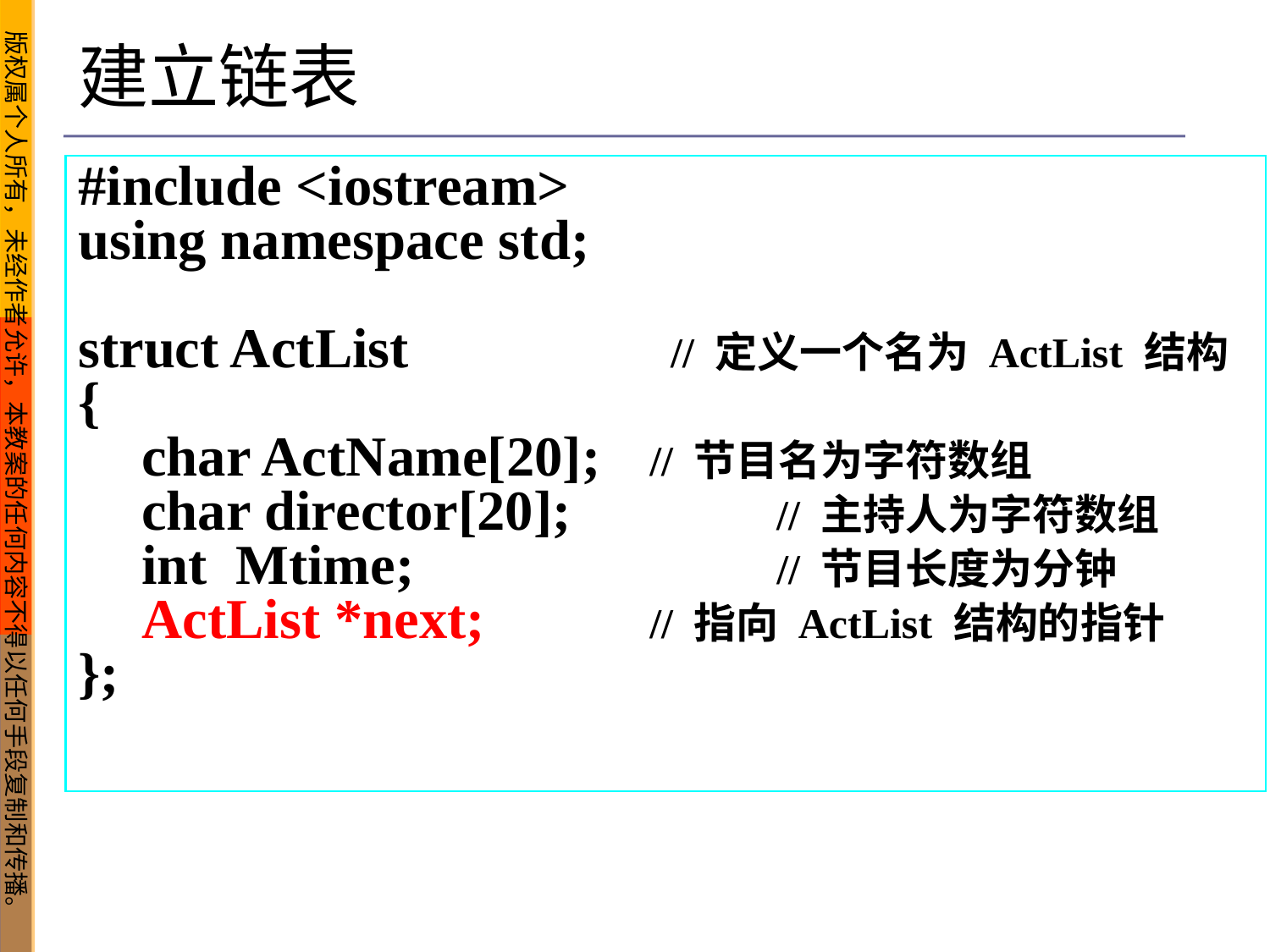

建立链表
#include <iostream>
using namespace std;

struct ActList		  // 定义一个名为 ActList 结构
{
	char ActName[20];	// 节目名为字符数组
	char director[20]; 	            // 主持人为字符数组
	int  Mtime;			// 节目长度为分钟
	ActList *next;		// 指向 ActList 结构的指针
};